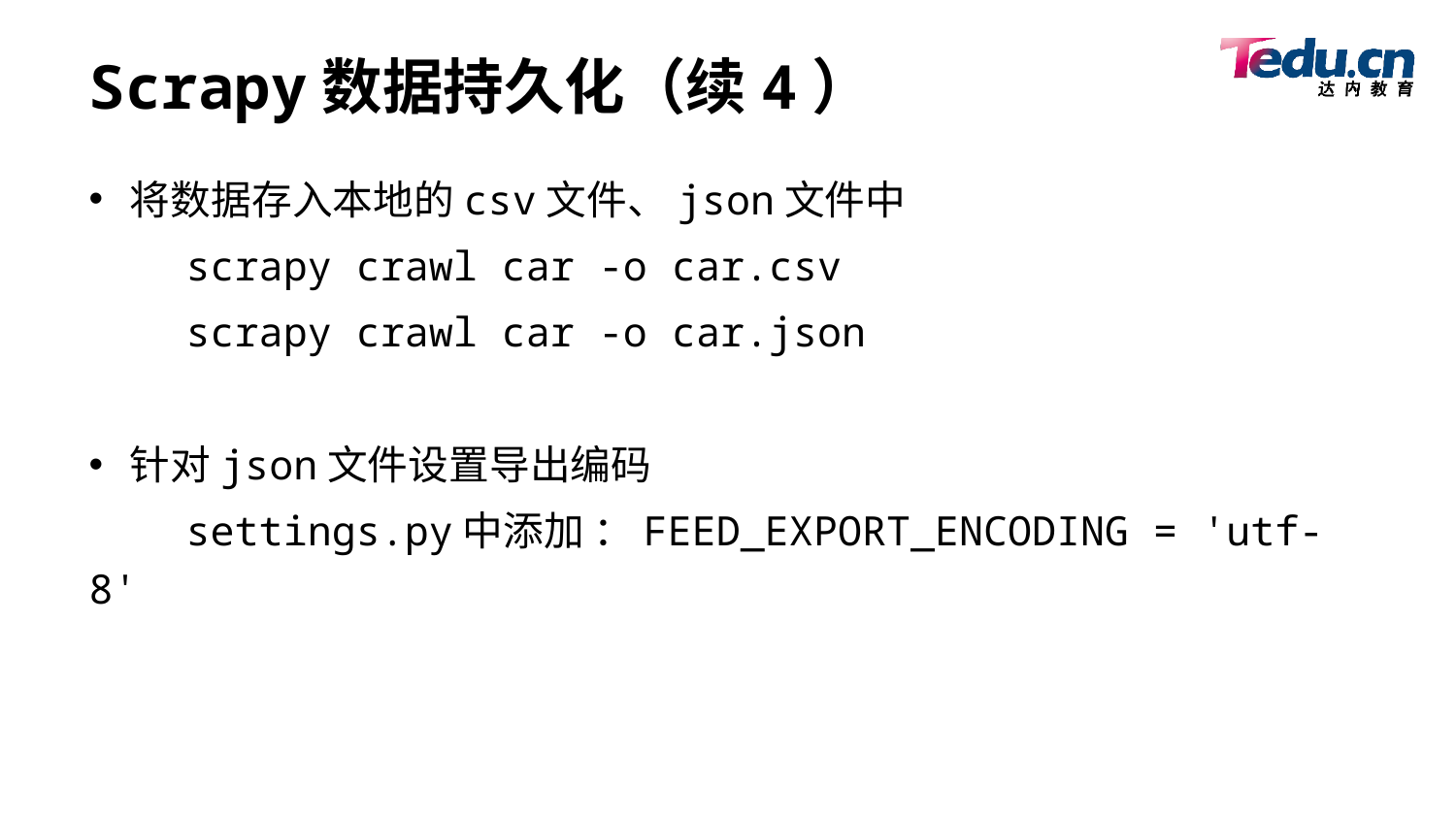

# Scrapy数据持久化（续4）
将数据存入本地的csv文件、json文件中
    scrapy crawl car -o car.csv
    scrapy crawl car -o car.json

针对json文件设置导出编码
    settings.py中添加 ：FEED_EXPORT_ENCODING = 'utf-8'